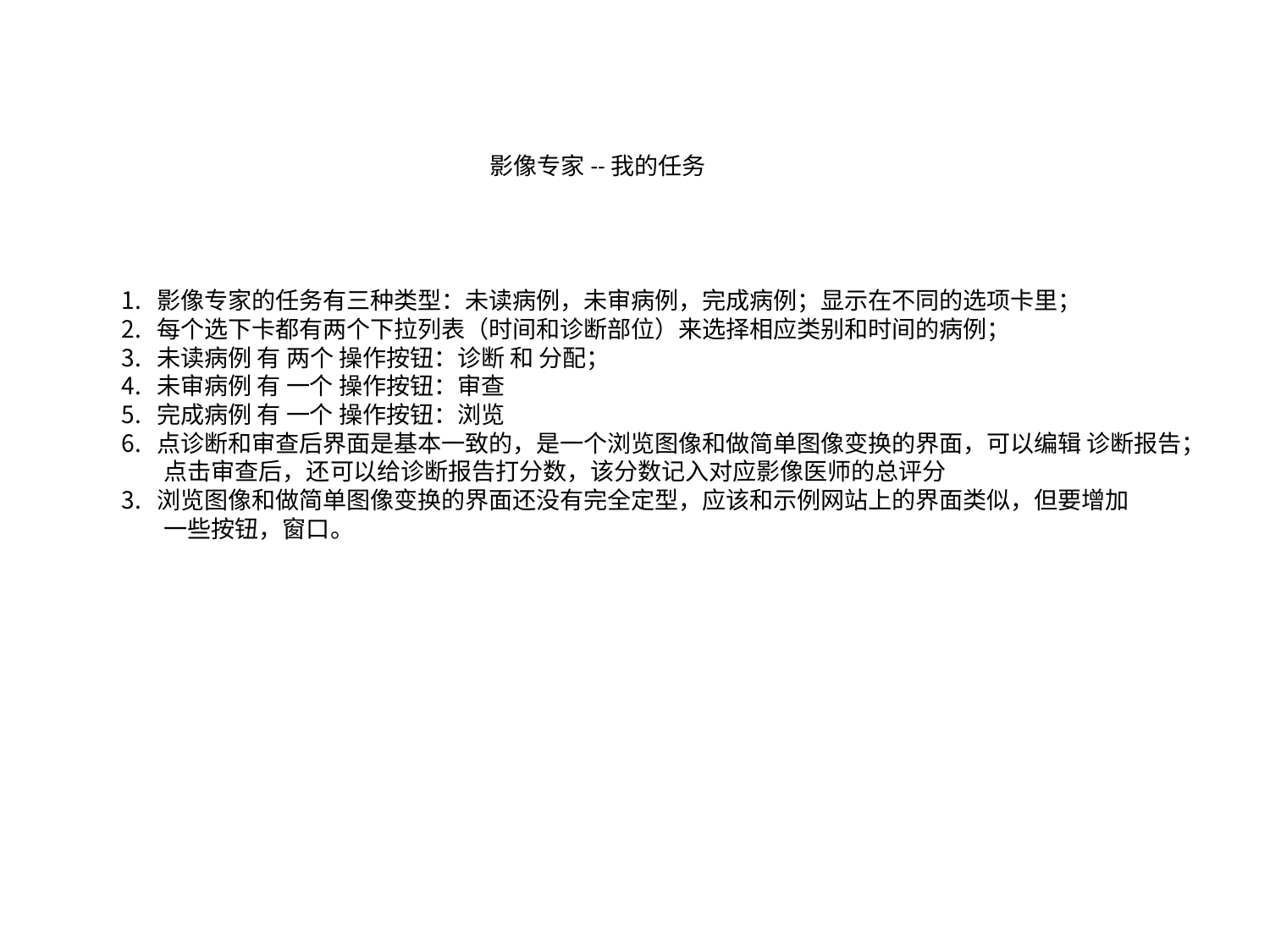

影像专家--我的任务
影像专家的任务有三种类型：未读病例，未审病例，完成病例；显示在不同的选项卡里；
每个选下卡都有两个下拉列表（时间和诊断部位）来选择相应类别和时间的病例；
未读病例 有 两个 操作按钮：诊断 和 分配；
未审病例 有 一个 操作按钮：审查
完成病例 有 一个 操作按钮：浏览
点诊断和审查后界面是基本一致的，是一个浏览图像和做简单图像变换的界面，可以编辑 诊断报告；
       点击审查后，还可以给诊断报告打分数，该分数记入对应影像医师的总评分
浏览图像和做简单图像变换的界面还没有完全定型，应该和示例网站上的界面类似，但要增加
       一些按钮，窗口。